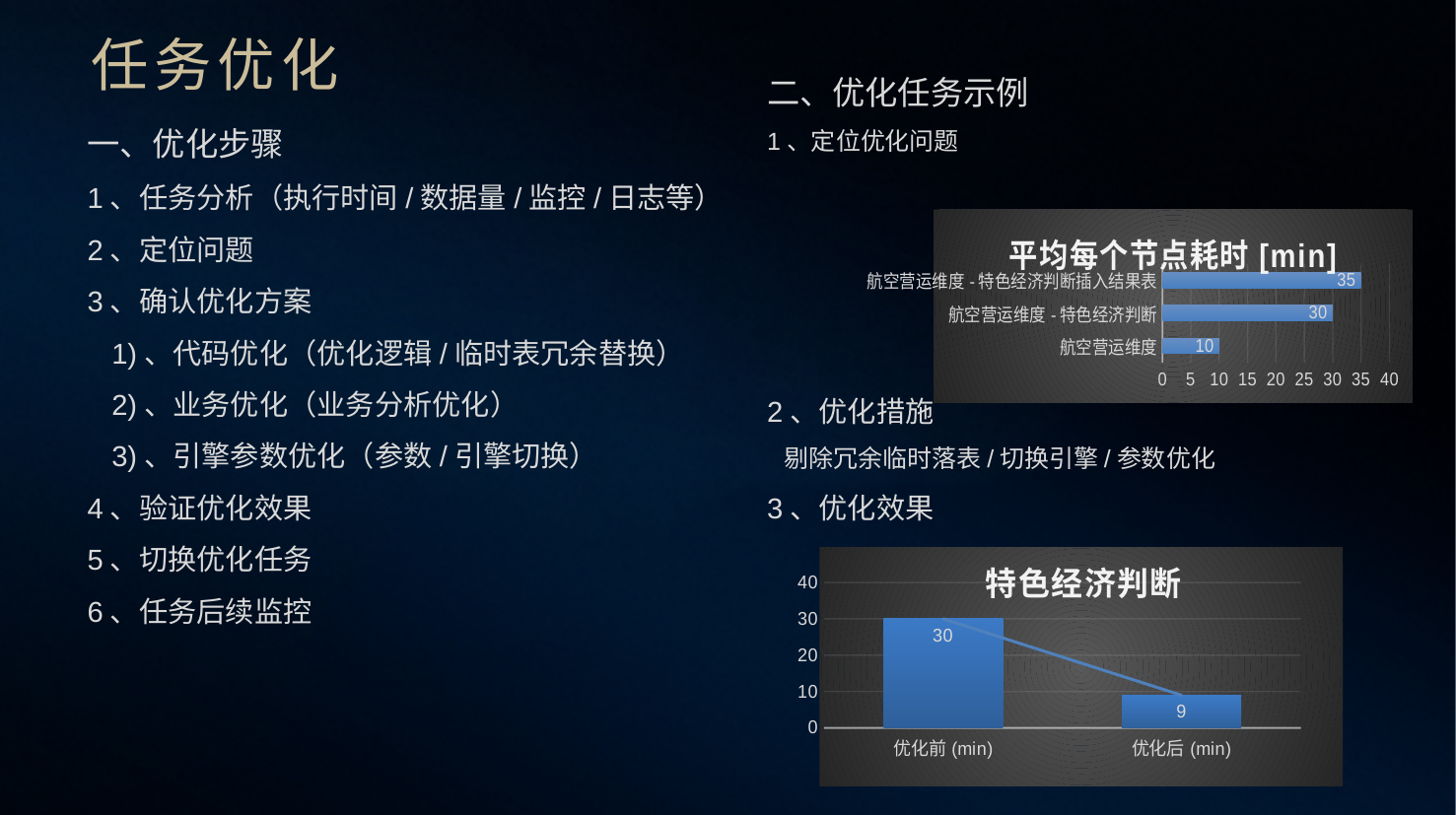

任务优化
二、优化任务示例
1、定位优化问题

2、优化措施
  剔除冗余临时落表/切换引擎/参数优化
3、优化效果
一、优化步骤
1、任务分析（执行时间/数据量/监控/日志等）
2、定位问题
3、确认优化方案
   1)、代码优化（优化逻辑/临时表冗余替换）
   2)、业务优化（业务分析优化）
   3)、引擎参数优化（参数/引擎切换）
4、验证优化效果
5、切换优化任务
6、任务后续监控

### Chart:

| Category | 平均每个节点耗时[min] |
|---|---|
| 航空营运维度 | 10.0 |
| 航空营运维度-特色经济判断 | 30.0 |
| 航空营运维度-特色经济判断插入结果表 | 35.0 |

### Chart: 特色经济判断

| Category |  |
|---|---|
| 优化前(min) | 30.0 |
| 优化后(min) | 9.0 |